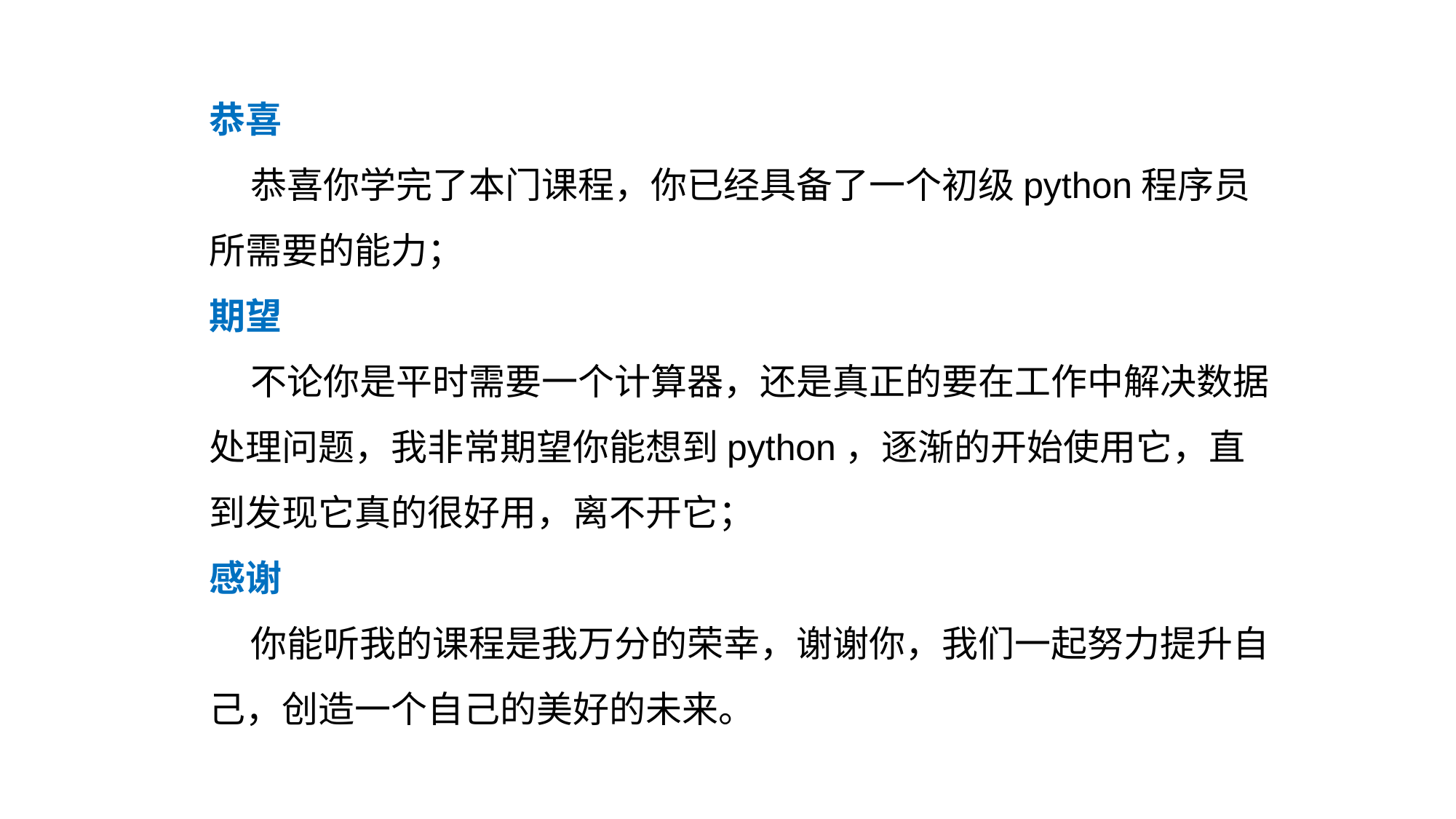

恭喜
    恭喜你学完了本门课程，你已经具备了一个初级python程序员所需要的能力；
期望
    不论你是平时需要一个计算器，还是真正的要在工作中解决数据处理问题，我非常期望你能想到python，逐渐的开始使用它，直到发现它真的很好用，离不开它；
感谢
    你能听我的课程是我万分的荣幸，谢谢你，我们一起努力提升自己，创造一个自己的美好的未来。